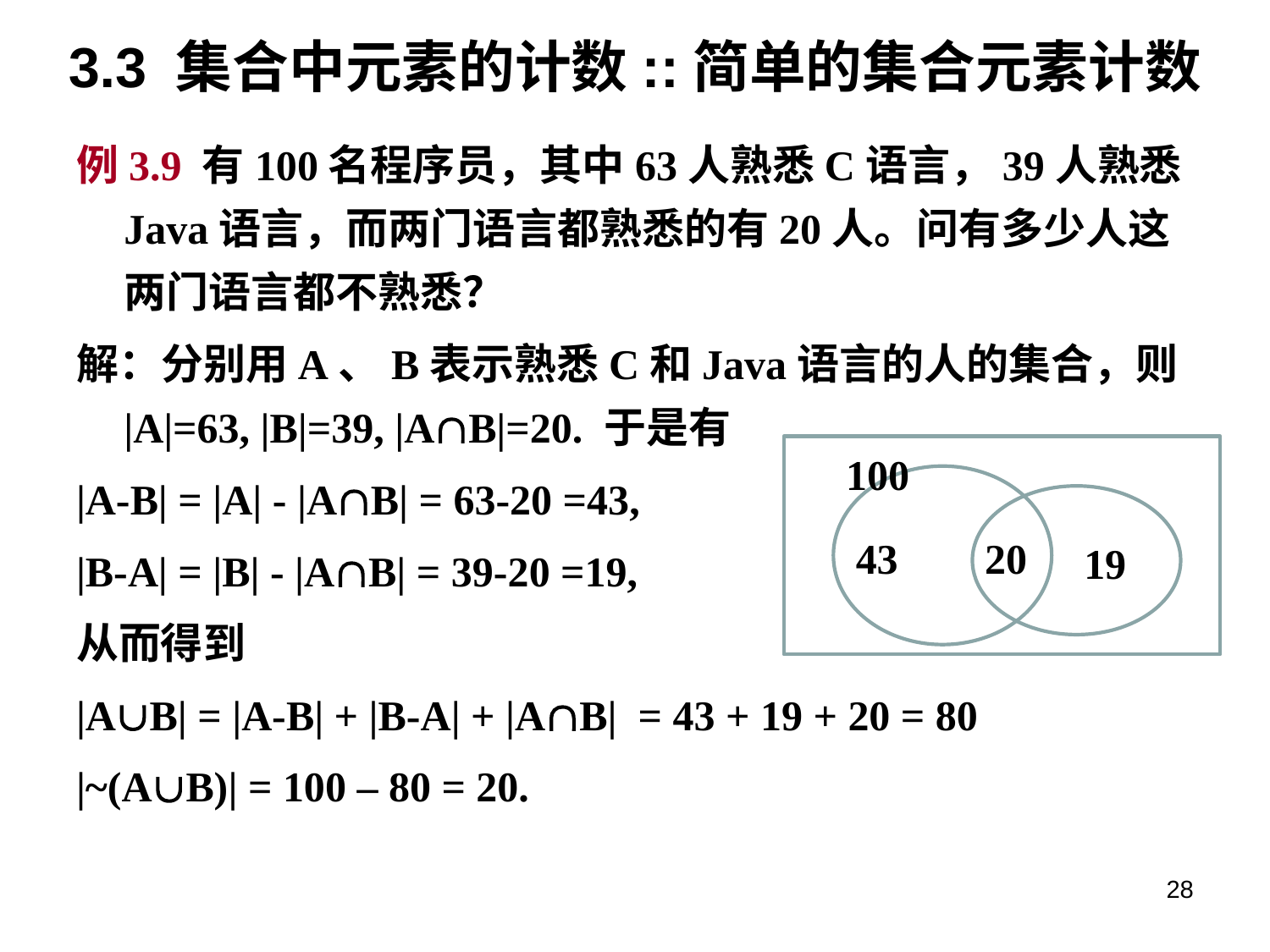

# 3.3 集合中元素的计数::简单的集合元素计数
例3.9 有100名程序员，其中63人熟悉C语言，39人熟悉Java语言，而两门语言都熟悉的有20人。问有多少人这两门语言都不熟悉？
解：分别用A、B表示熟悉C和Java语言的人的集合，则|A|=63, |B|=39, |A∩B|=20. 于是有
|A-B| = |A| - |A∩B| = 63-20 =43,
|B-A| = |B| - |A∩B| = 39-20 =19,
从而得到
|A∪B| = |A-B| + |B-A| + |A∩B|  = 43 + 19 + 20 = 80
|~(A∪B)| = 100 – 80 = 20.

100

43
20
19
28